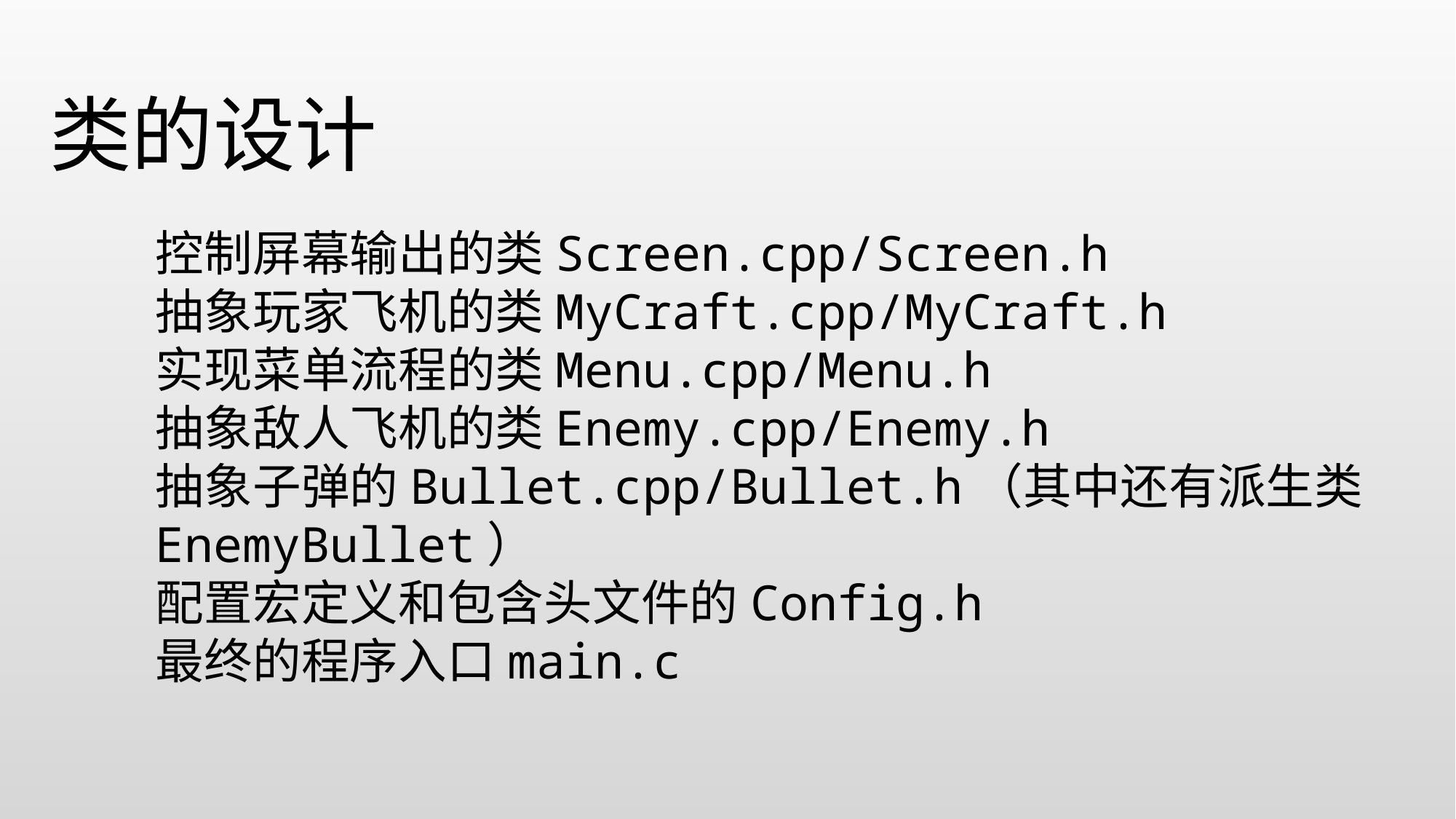

# 类的设计
控制屏幕输出的类Screen.cpp/Screen.h
抽象玩家飞机的类MyCraft.cpp/MyCraft.h
实现菜单流程的类Menu.cpp/Menu.h
抽象敌人飞机的类Enemy.cpp/Enemy.h
抽象子弹的Bullet.cpp/Bullet.h（其中还有派生类EnemyBullet）
配置宏定义和包含头文件的Config.h
最终的程序入口main.c